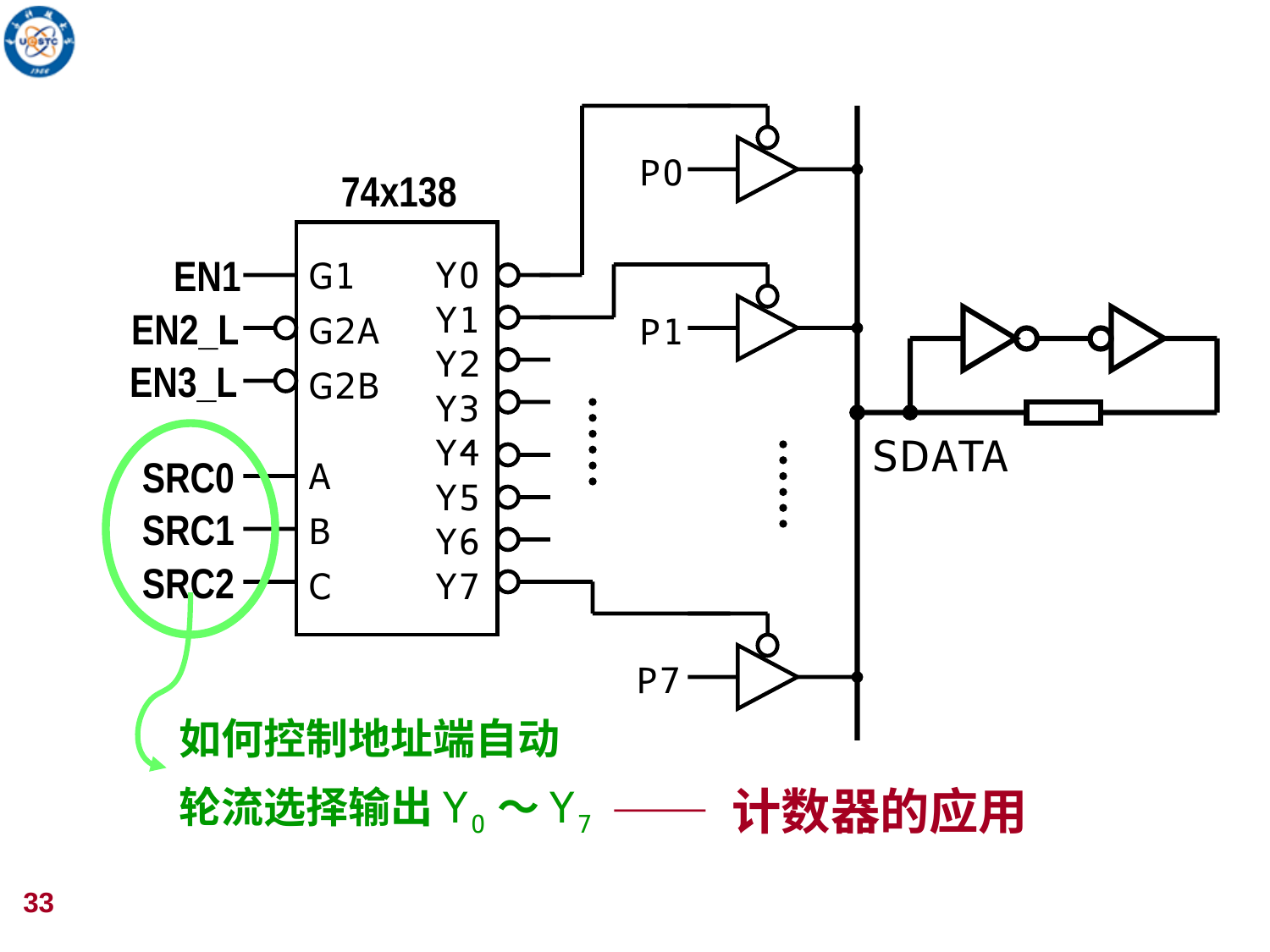

P0
74x138

G1
G2A
G2B
EN1
Y0
Y1
Y2
Y3
Y4
Y5
Y6
Y7

EN2_L

EN3_L

A
B
C
SRC0

SRC1

SRC2

P1

P7

SDATA

如何控制地址端自动
轮流选择输出Y0～Y7
—— 计数器的应用
33